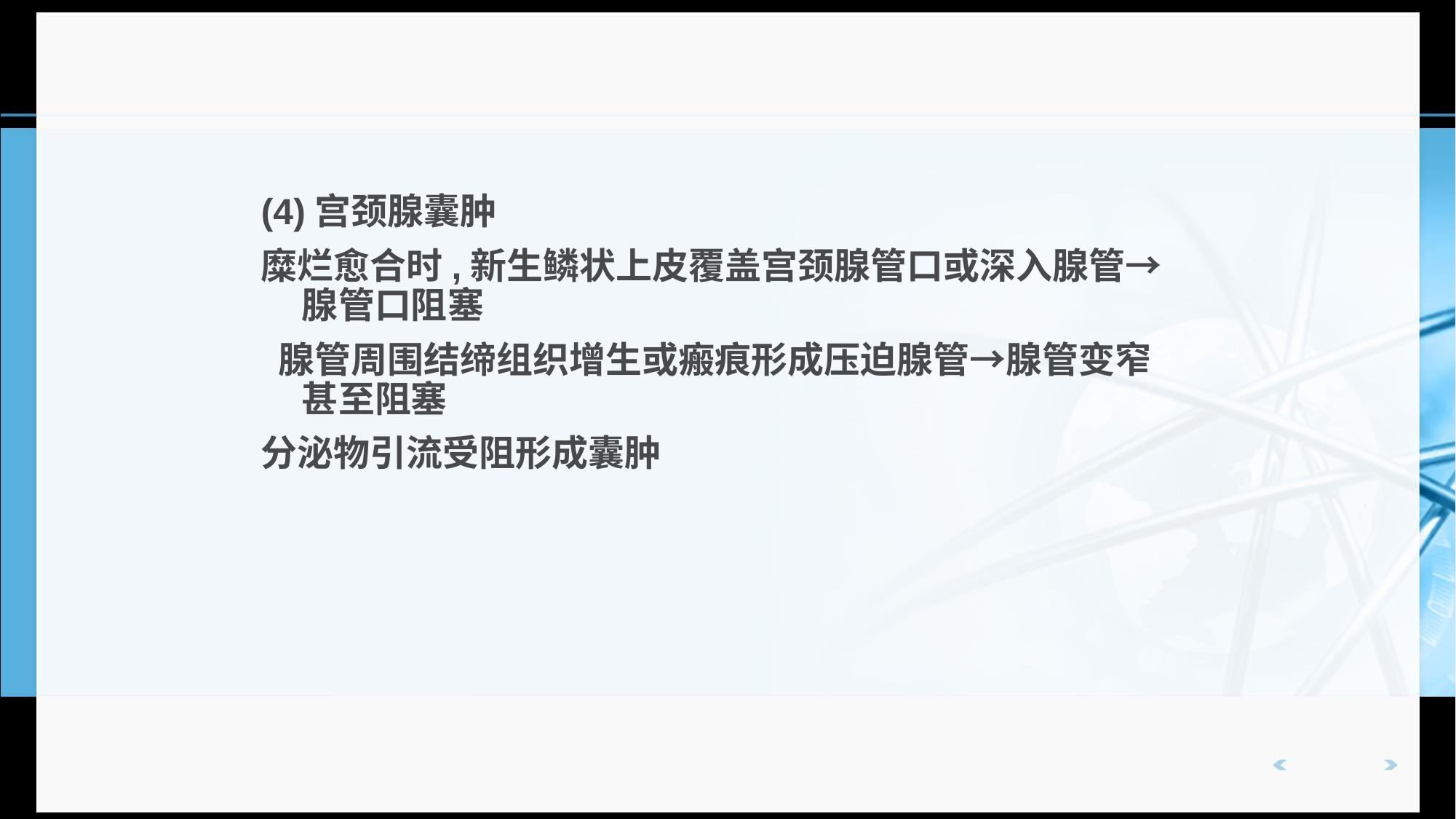

(4)宫颈腺囊肿
糜烂愈合时,新生鳞状上皮覆盖宫颈腺管口或深入腺管→腺管口阻塞
 腺管周围结缔组织增生或瘢痕形成压迫腺管→腺管变窄甚至阻塞
分泌物引流受阻形成囊肿